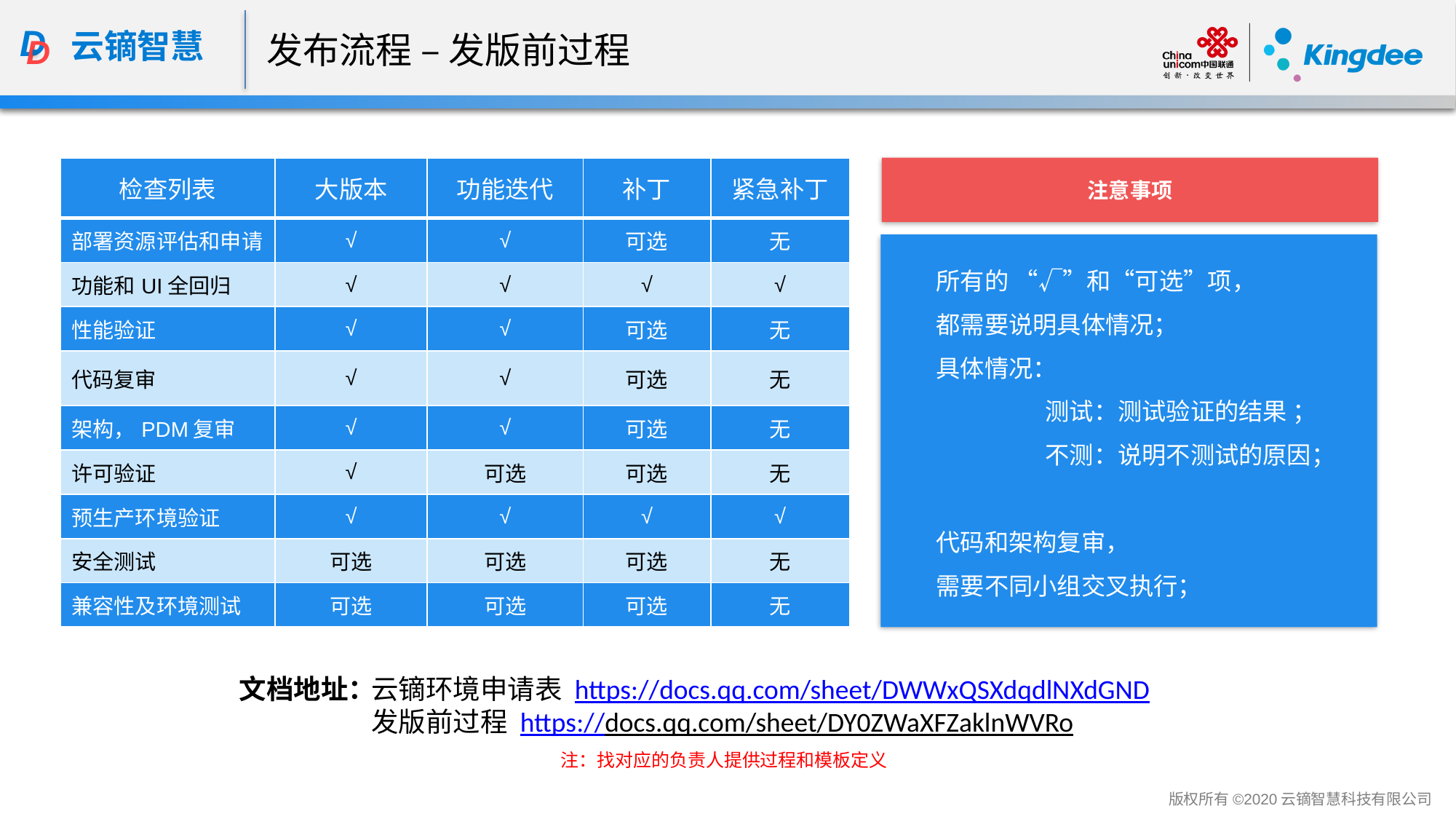

发布流程 – 发版前过程
注意事项
| 检查列表 | 大版本 | 功能迭代 | 补丁 | 紧急补丁 |
| --- | --- | --- | --- | --- |
| 部署资源评估和申请 | √ | √ | 可选 | 无 |
| 功能和UI全回归 | √ | √ | √ | √ |
| 性能验证 | √ | √ | 可选 | 无 |
| 代码复审 | √ | √ | 可选 | 无 |
| 架构，PDM复审 | √ | √ | 可选 | 无 |
| 许可验证 | √ | 可选 | 可选 | 无 |
| 预生产环境验证 | √ | √ | √ | √ |
| 安全测试 | 可选 | 可选 | 可选 | 无 |
| 兼容性及环境测试 | 可选 | 可选 | 可选 | 无 |

所有的 “√”和“可选”项，
都需要说明具体情况；
具体情况：
	测试：测试验证的结果 ；
	不测：说明不测试的原因；

代码和架构复审，
需要不同小组交叉执行；
文档地址：
云镝环境申请表 https://docs.qq.com/sheet/DWWxQSXdqdlNXdGND
发版前过程 https://docs.qq.com/sheet/DY0ZWaXFZaklnWVRo
注：找对应的负责人提供过程和模板定义